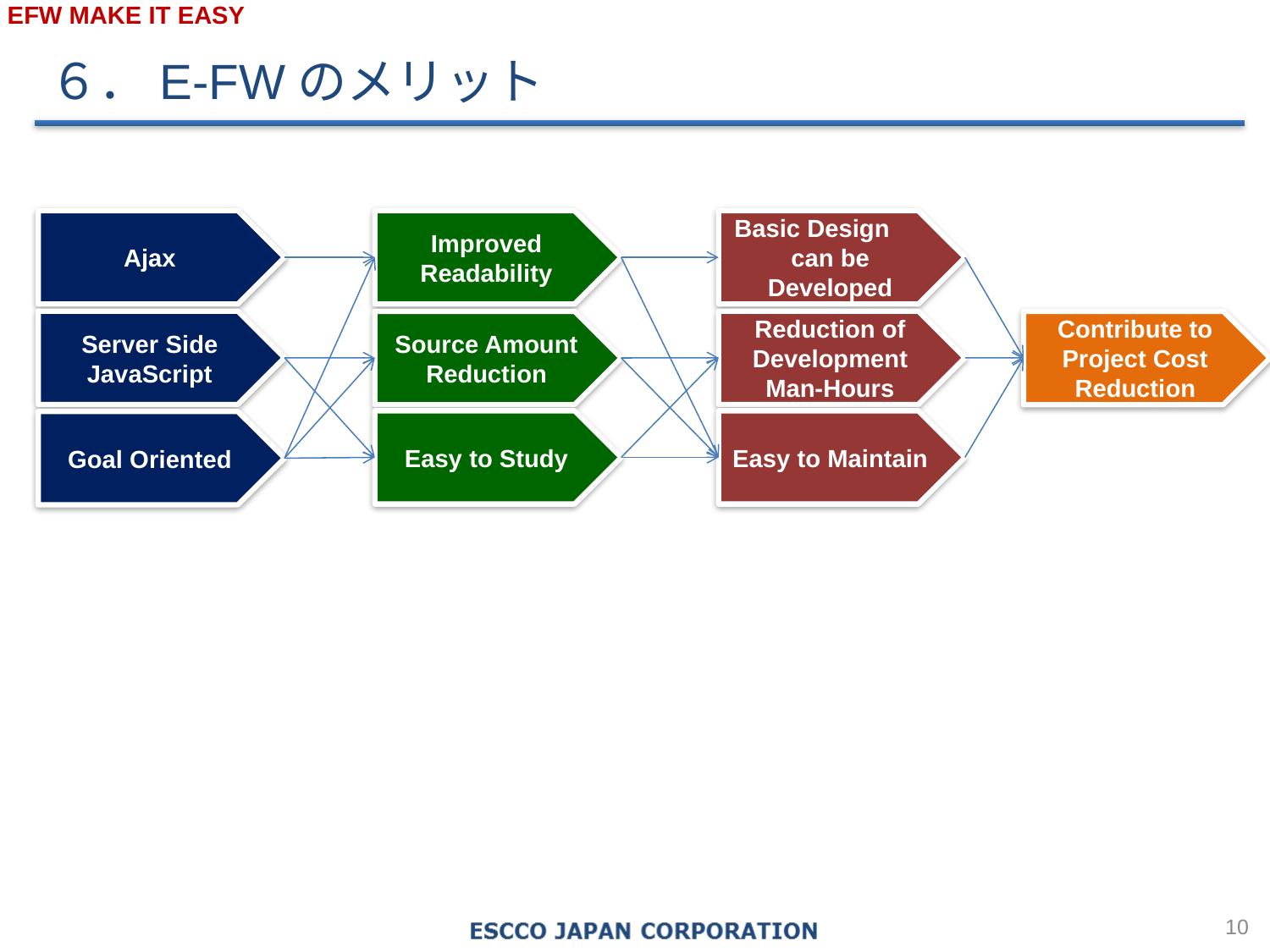

６．E-FWのメリット
Ajax
Improved Readability
Basic Design　can be Developed
Reduction of Development Man-Hours
Server Side
JavaScript
Source Amount Reduction
Contribute to Project Cost Reduction
Easy to Study
Easy to Maintain
Goal Oriented
10